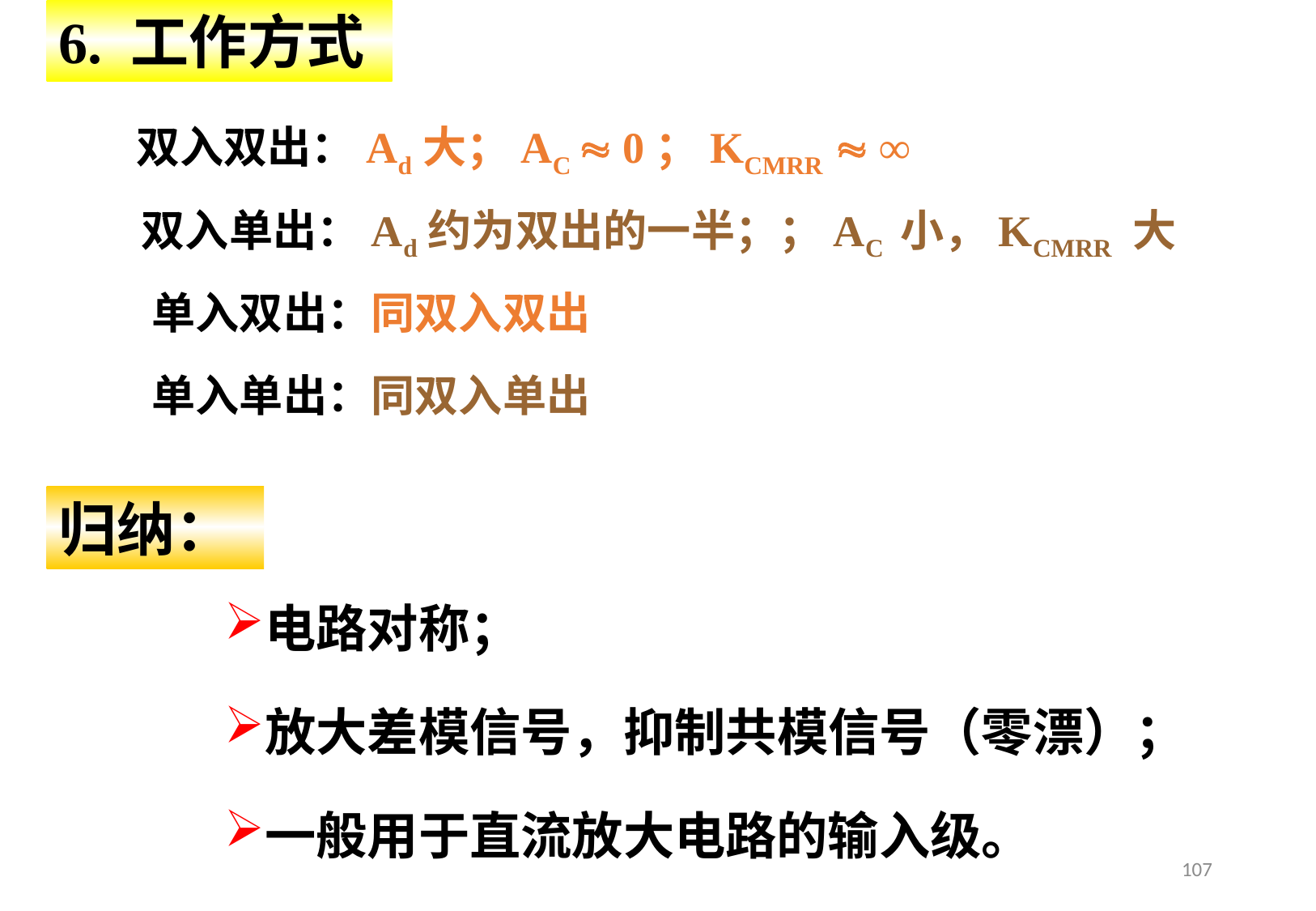

6. 工作方式
双入双出：Ad大；AC ≈ 0；KCMRR ≈ ∞
双入单出：Ad约为双出的一半；；AC 小，KCMRR 大
单入双出：同双入双出
单入单出：同双入单出
归纳：
电路对称；
放大差模信号，抑制共模信号（零漂）；
一般用于直流放大电路的输入级。
107